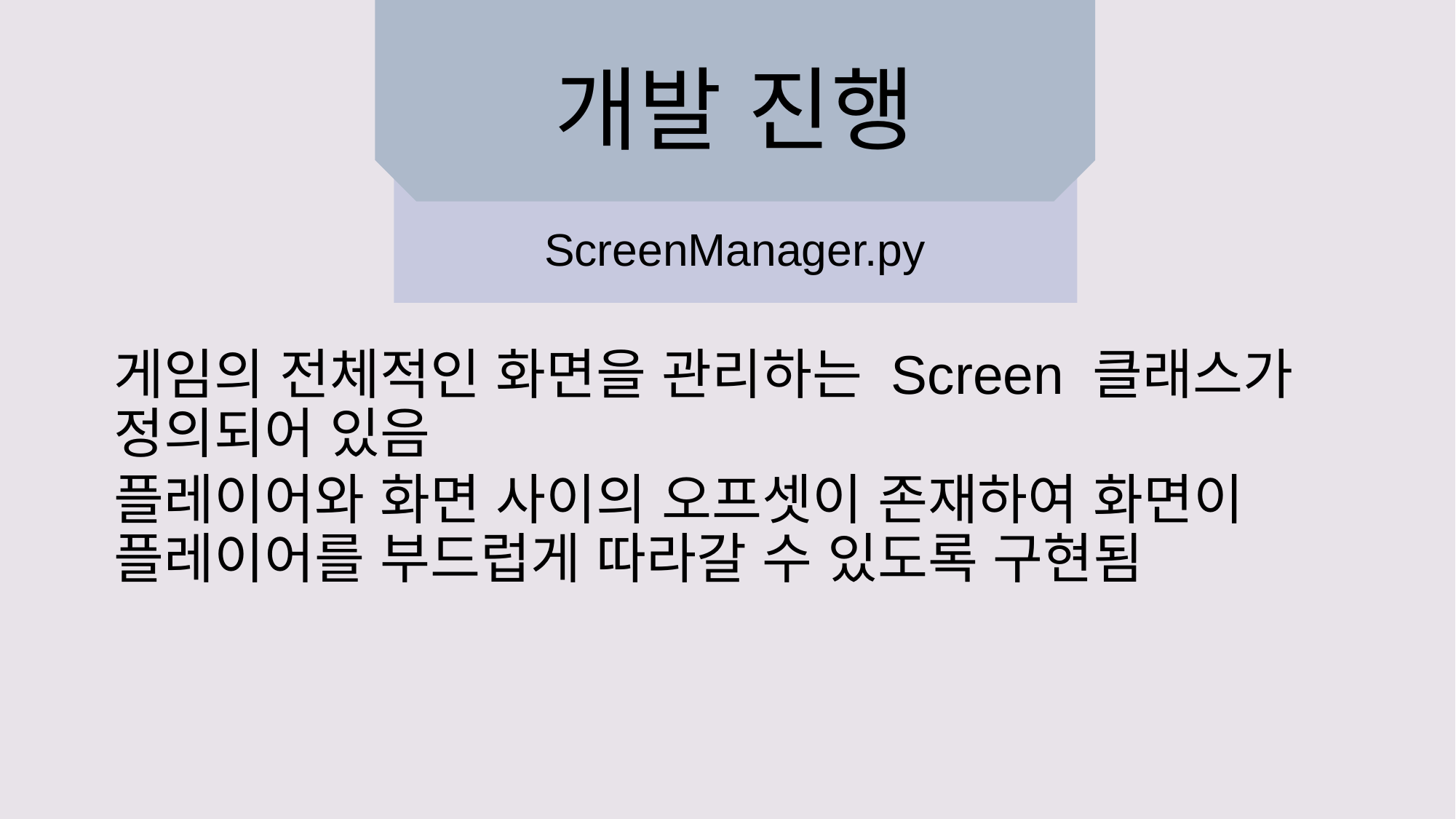

# 개발 진행

ScreenManager.py
게임의 전체적인 화면을 관리하는 Screen 클래스가 정의되어 있음
플레이어와 화면 사이의 오프셋이 존재하여 화면이 플레이어를 부드럽게 따라갈 수 있도록 구현됨